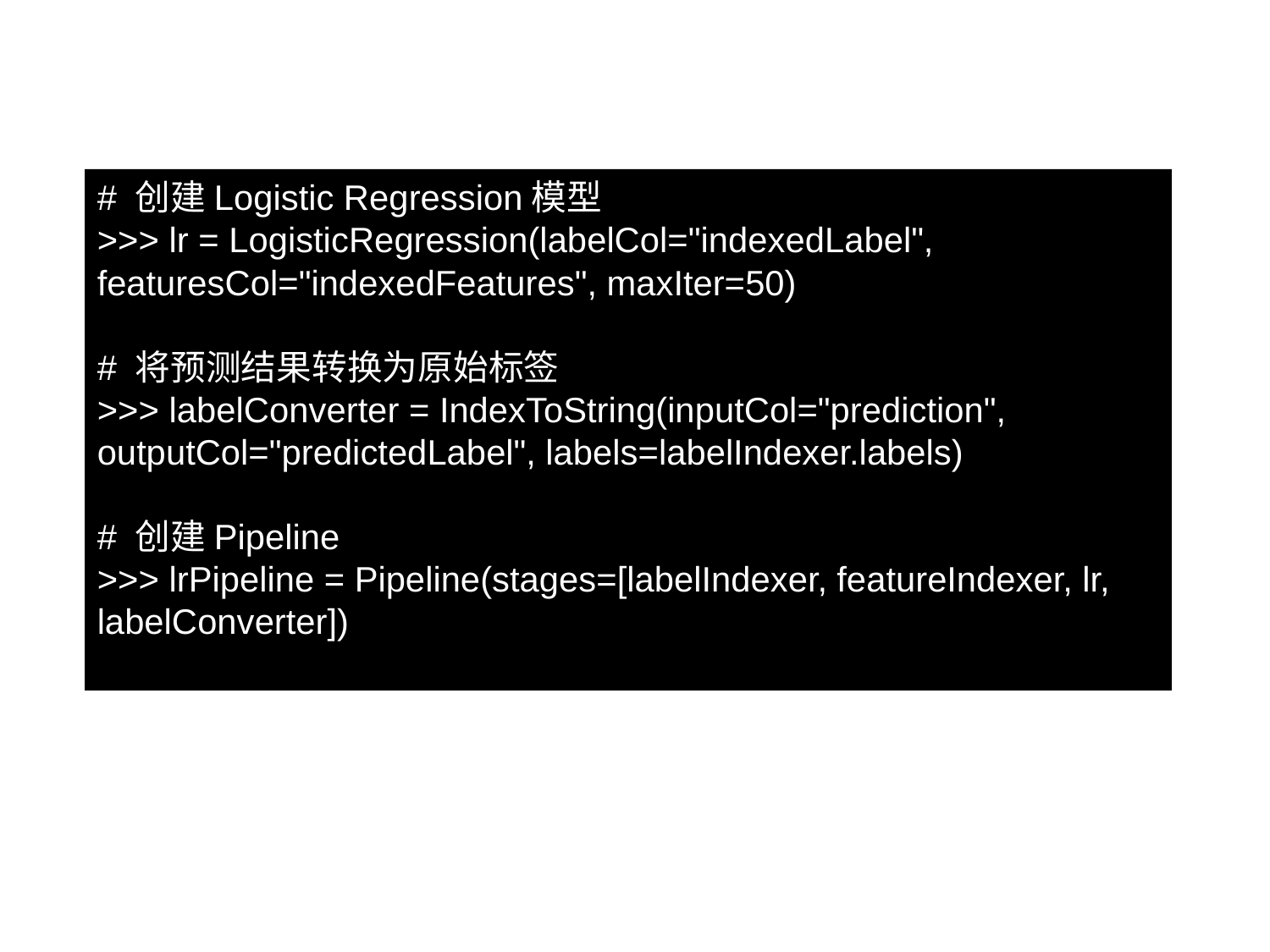

9.11.2 用交叉验证选择模型
# 创建Logistic Regression模型
>>> lr = LogisticRegression(labelCol="indexedLabel", featuresCol="indexedFeatures", maxIter=50)

# 将预测结果转换为原始标签
>>> labelConverter = IndexToString(inputCol="prediction", outputCol="predictedLabel", labels=labelIndexer.labels)

# 创建Pipeline
>>> lrPipeline = Pipeline(stages=[labelIndexer, featureIndexer, lr, labelConverter])